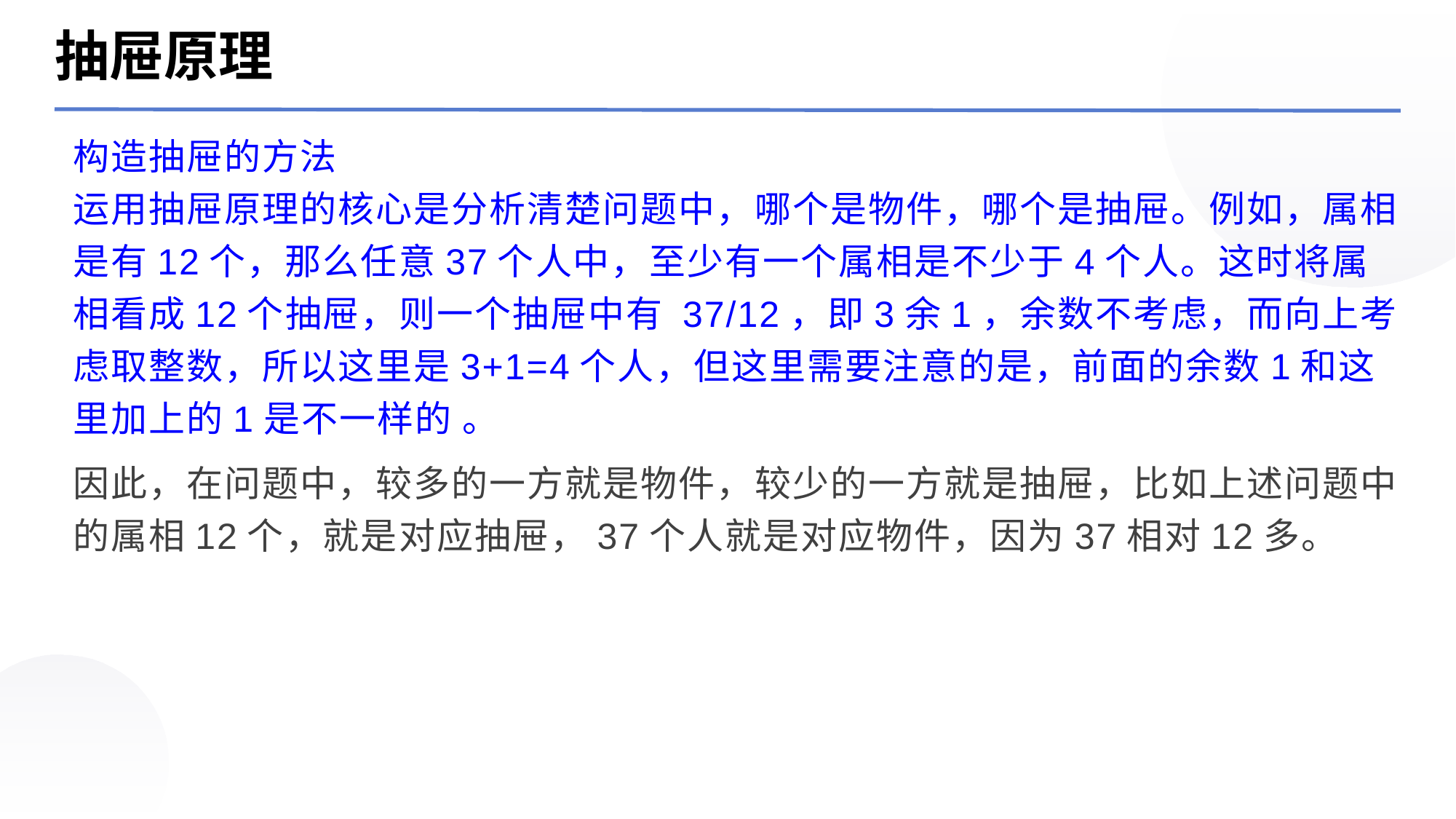

抽屉原理
构造抽屉的方法
运用抽屉原理的核心是分析清楚问题中，哪个是物件，哪个是抽屉。例如，属相是有12个，那么任意37个人中，至少有一个属相是不少于4个人。这时将属相看成12个抽屉，则一个抽屉中有 37/12，即3余1，余数不考虑，而向上考虑取整数，所以这里是3+1=4个人，但这里需要注意的是，前面的余数1和这里加上的1是不一样的 。
因此，在问题中，较多的一方就是物件，较少的一方就是抽屉，比如上述问题中的属相12个，就是对应抽屉，37个人就是对应物件，因为37相对12多。